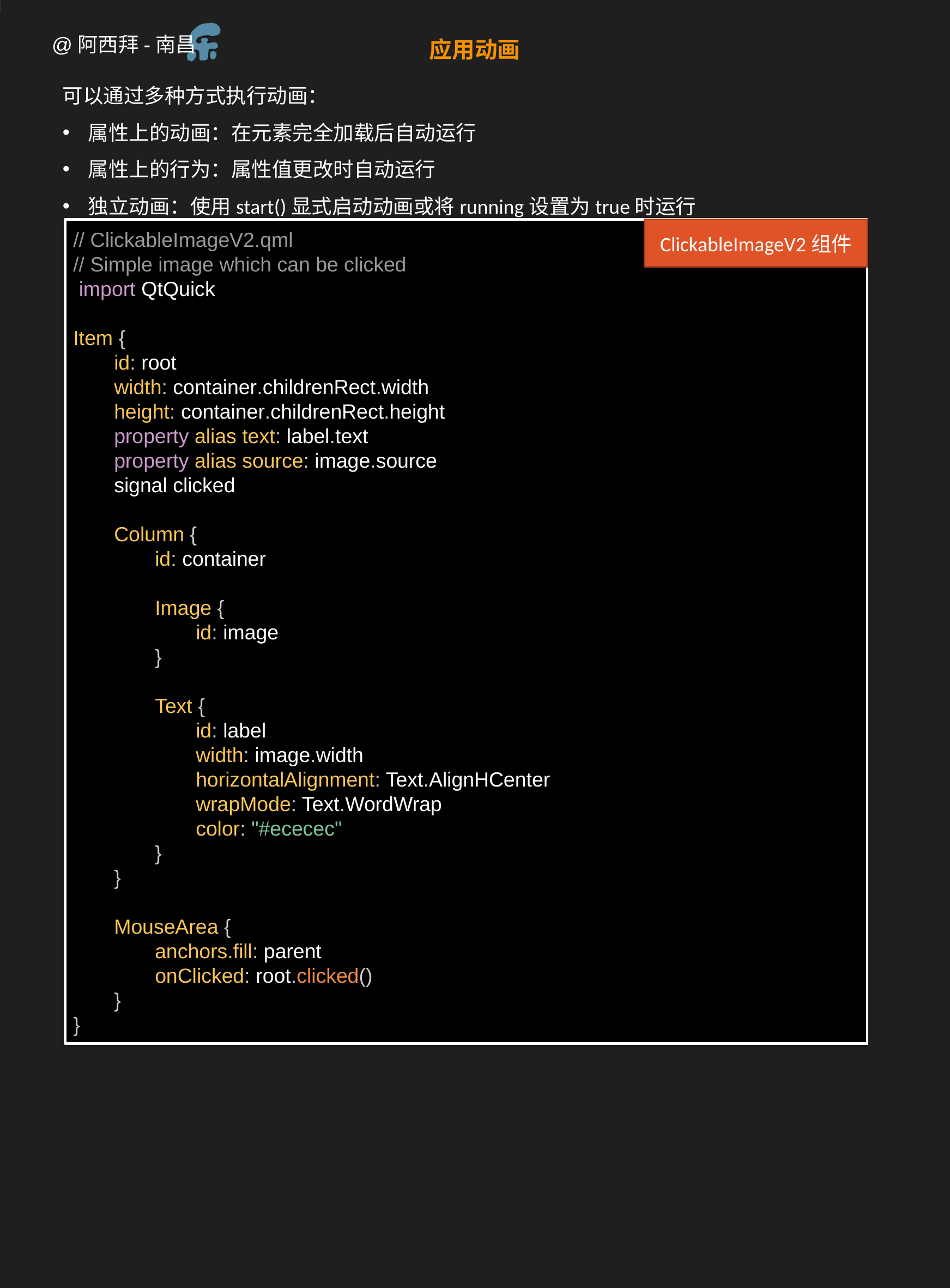

应用动画
可以通过多种方式执行动画：
属性上的动画：在元素完全加载后自动运行
属性上的行为：属性值更改时自动运行
独立动画：使用start()显式启动动画或将running设置为true时运行
// ClickableImageV2.qml
// Simple image which can be clicked
 import QtQuick

Item {
id: root
width: container.childrenRect.width
height: container.childrenRect.height
property alias text: label.text
property alias source: image.source
signal clicked

Column {
id: container

Image {
id: image
}

Text {
id: label
width: image.width
horizontalAlignment: Text.AlignHCenter
wrapMode: Text.WordWrap
color: "#ececec"
}
}

MouseArea {
anchors.fill: parent
onClicked: root.clicked()
}
}
ClickableImageV2组件